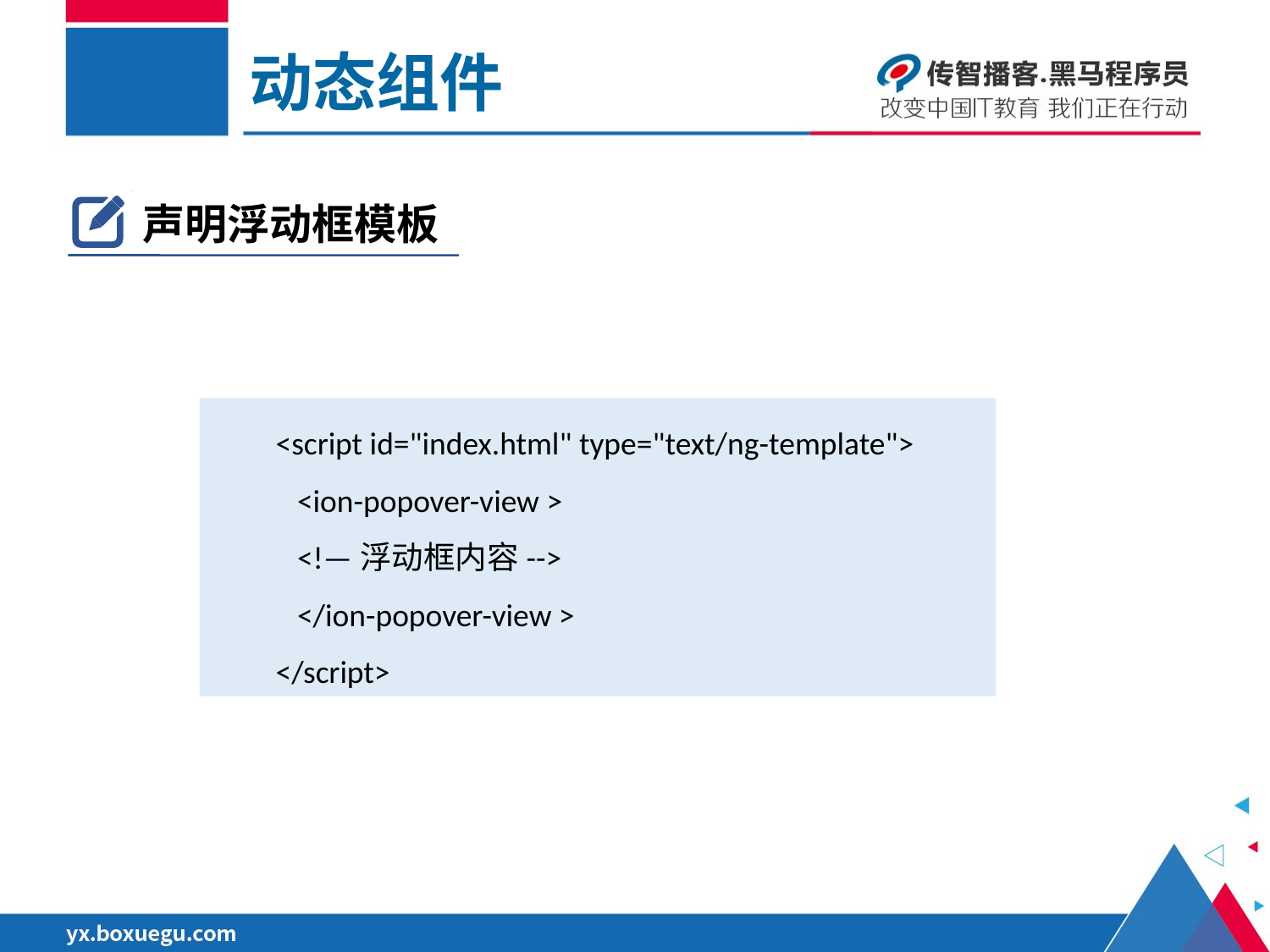

动态组件
声明浮动框模板

<script id="index.html" type="text/ng-template">
   <ion-popover-view >
   <!—浮动框内容-->
   </ion-popover-view >
</script>
服务式